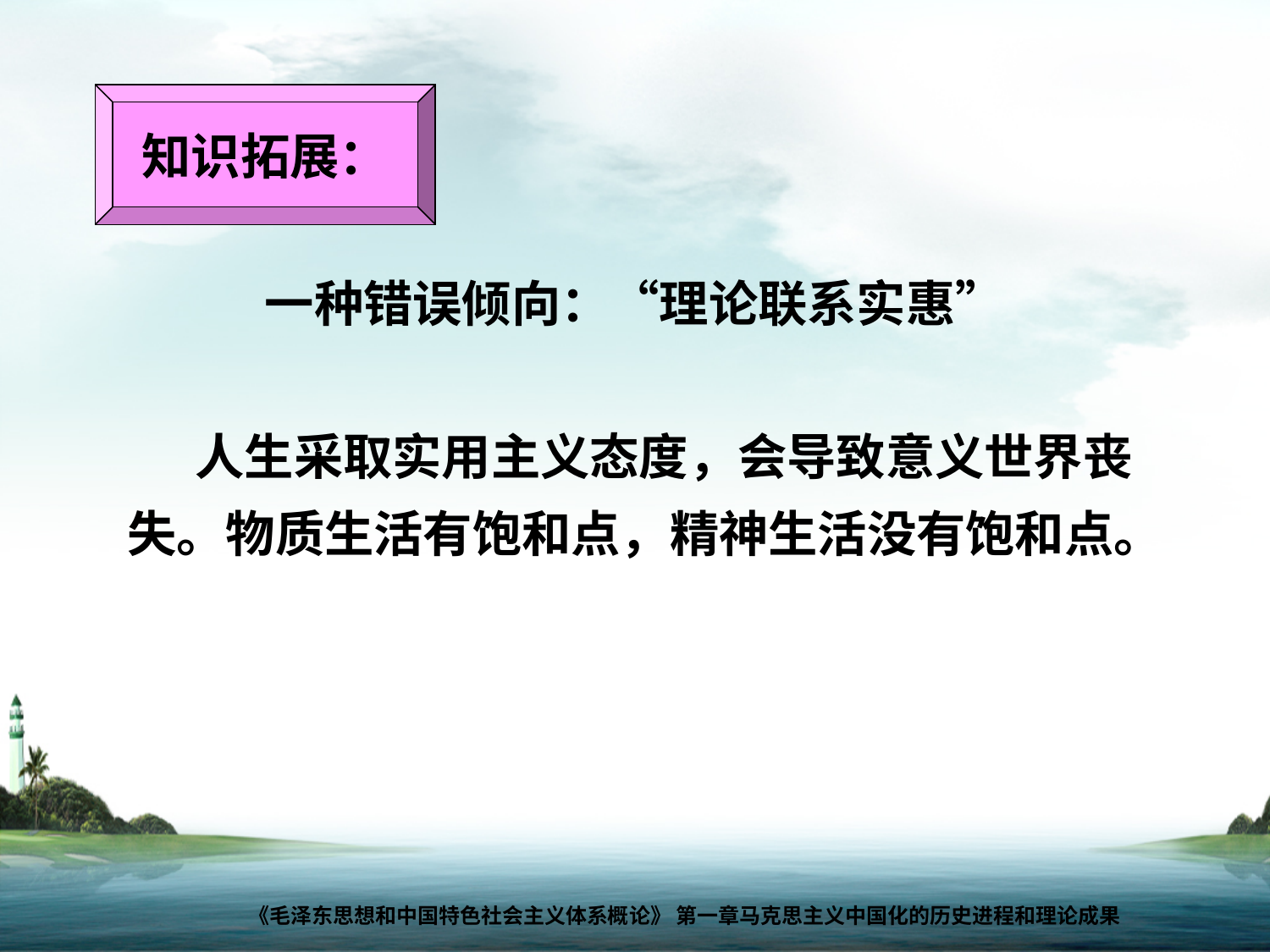

知识拓展：
一种错误倾向：“理论联系实惠”
     人生采取实用主义态度，会导致意义世界丧失。物质生活有饱和点，精神生活没有饱和点。

《毛泽东思想和中国特色社会主义体系概论》 第一章马克思主义中国化的历史进程和理论成果